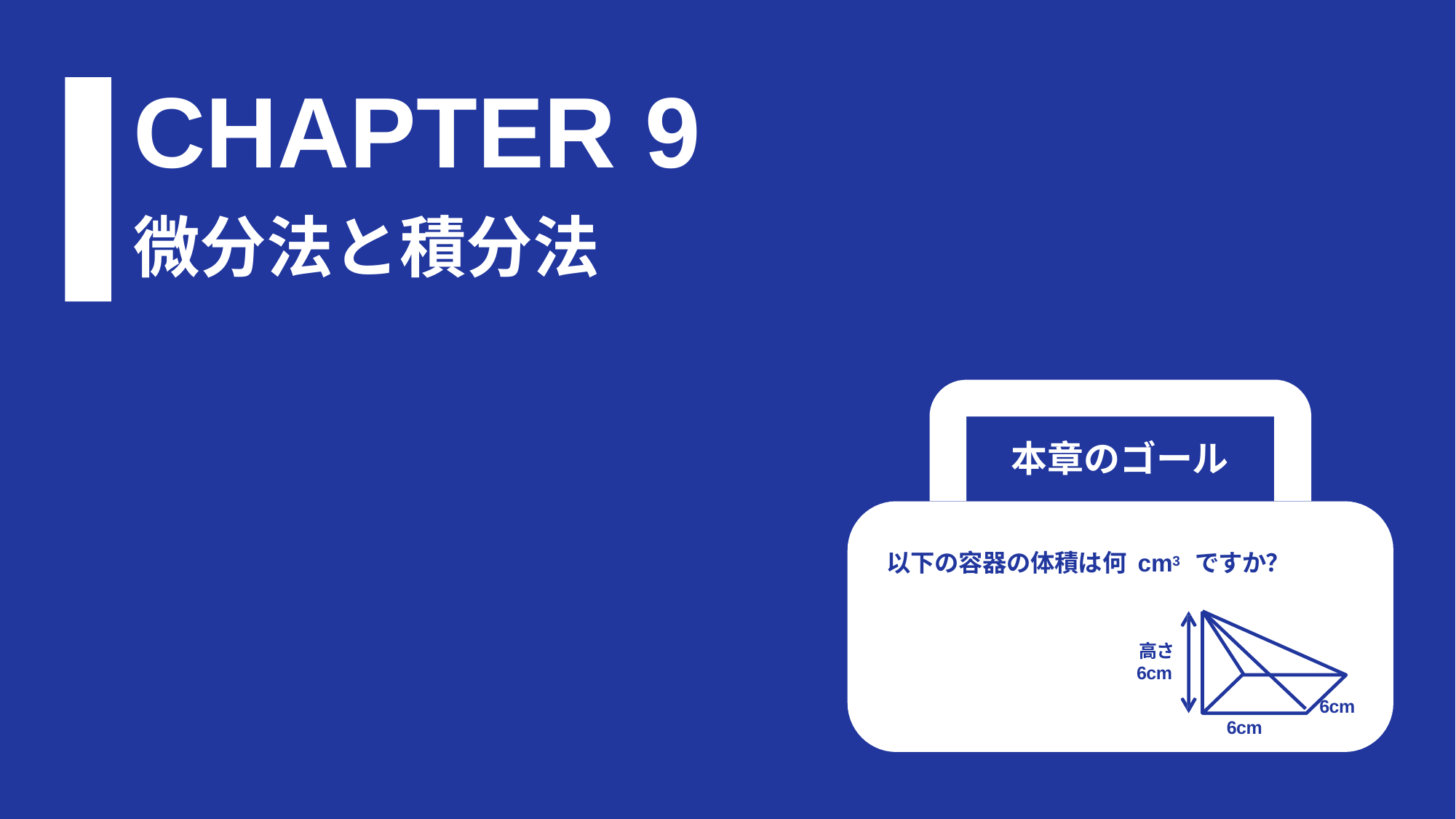

# CHAPTER 9
微分法と積分法

本章のゴール

以下の容器の体積は何 cm3 ですか？

高さ
6cm
6cm
6cm